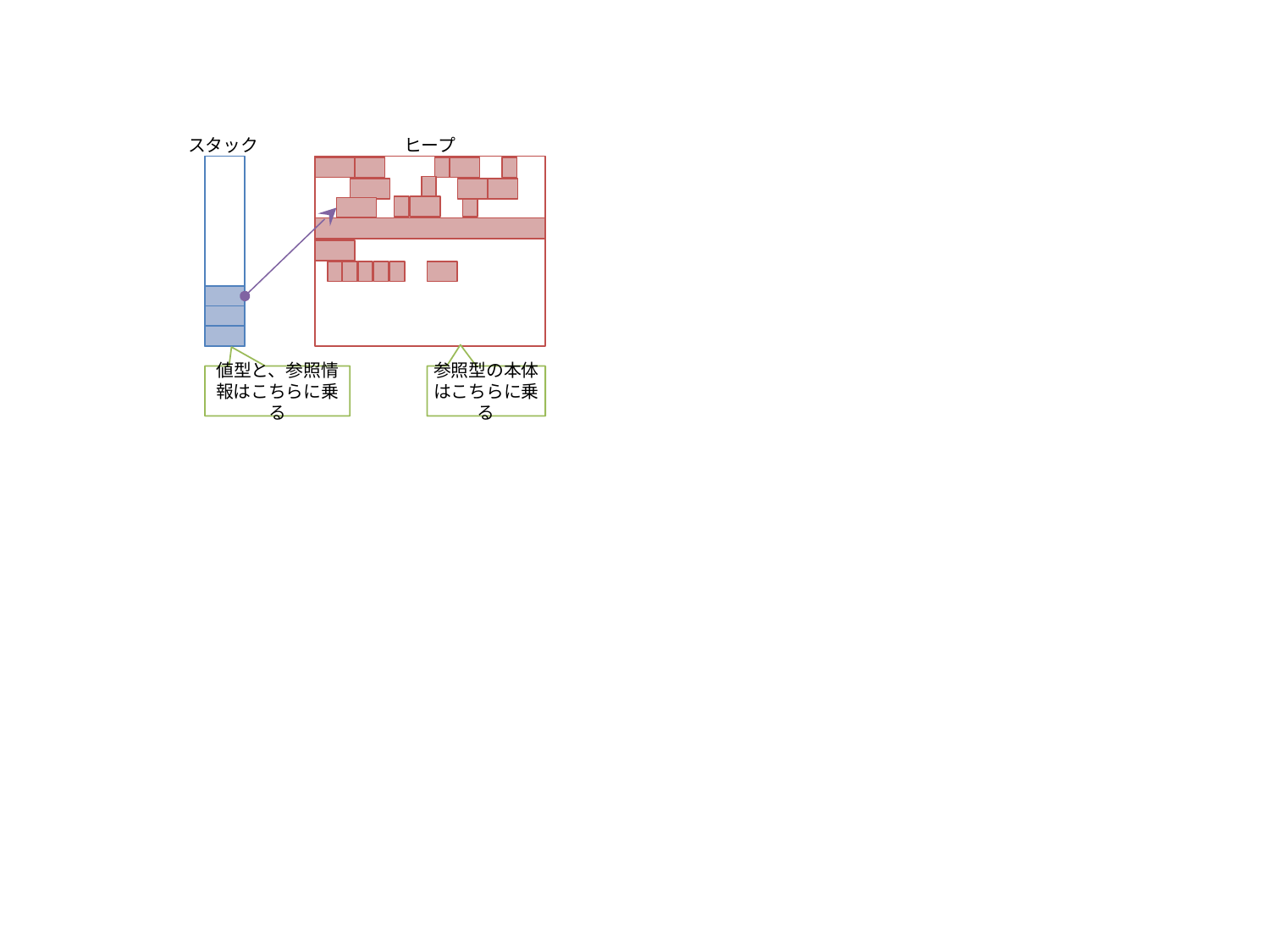

スタック
ヒープ

値型と、参照情報はこちらに乗る
参照型の本体はこちらに乗る